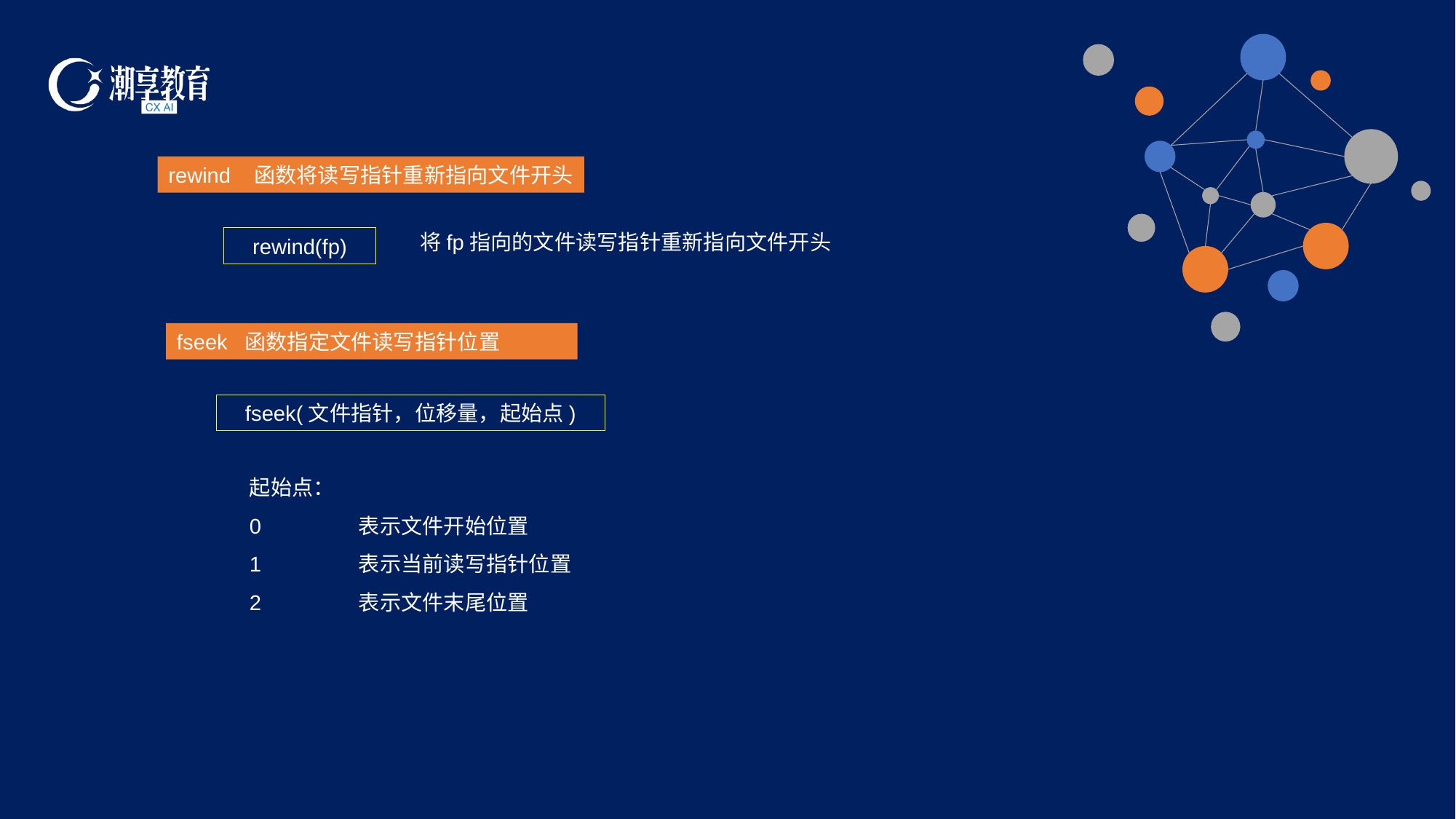

rewind   函数将读写指针重新指向文件开头
将fp指向的文件读写指针重新指向文件开头
   rewind(fp)
fseek  函数指定文件读写指针位置
   fseek(文件指针，位移量，起始点)
起始点：
0	表示文件开始位置
1	表示当前读写指针位置
2	表示文件末尾位置